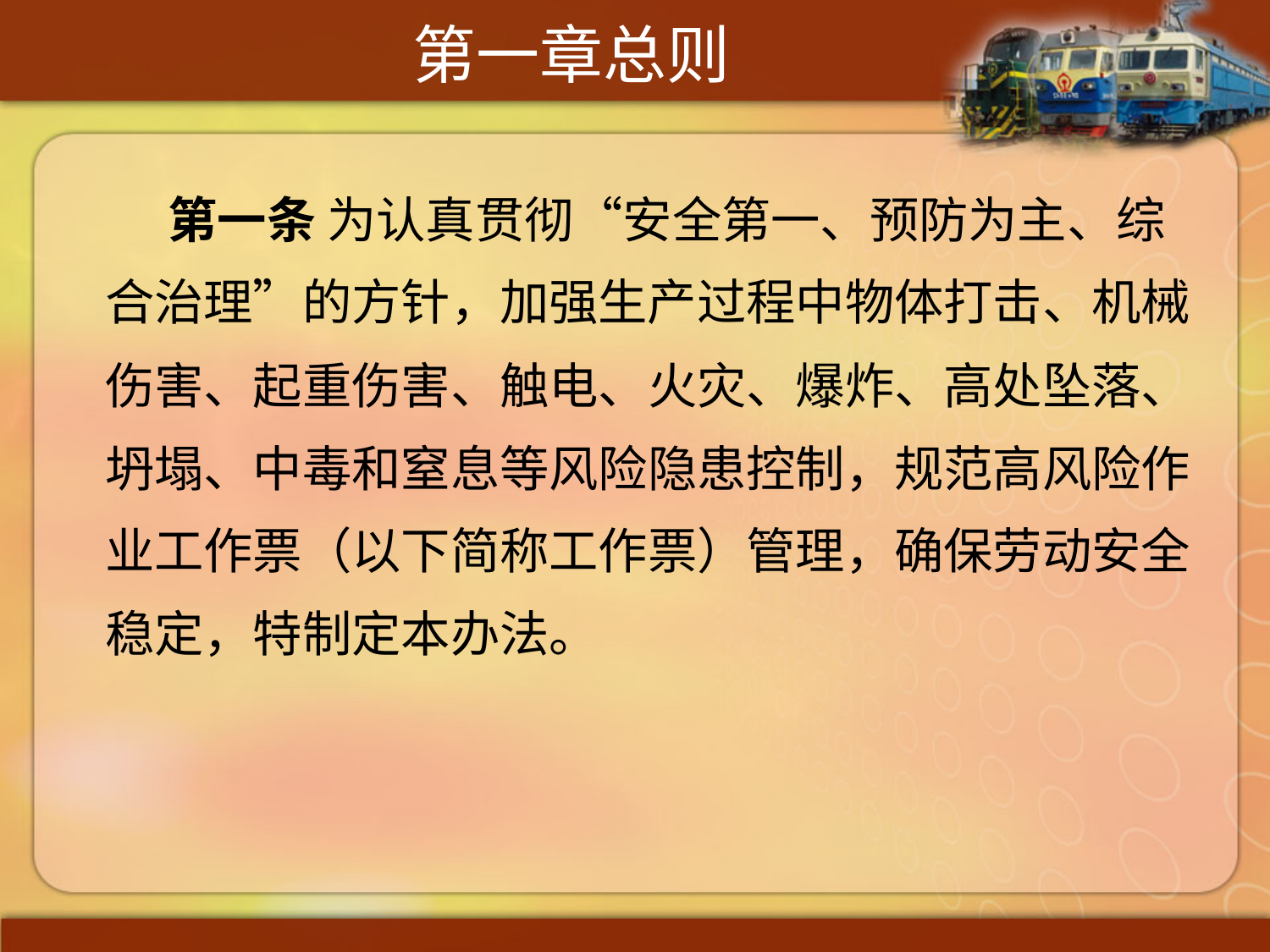

# 第一章总则

 第一条 为认真贯彻“安全第一、预防为主、综合治理”的方针，加强生产过程中物体打击、机械伤害、起重伤害、触电、火灾、爆炸、高处坠落、坍塌、中毒和窒息等风险隐患控制，规范高风险作业工作票（以下简称工作票）管理，确保劳动安全稳定，特制定本办法。